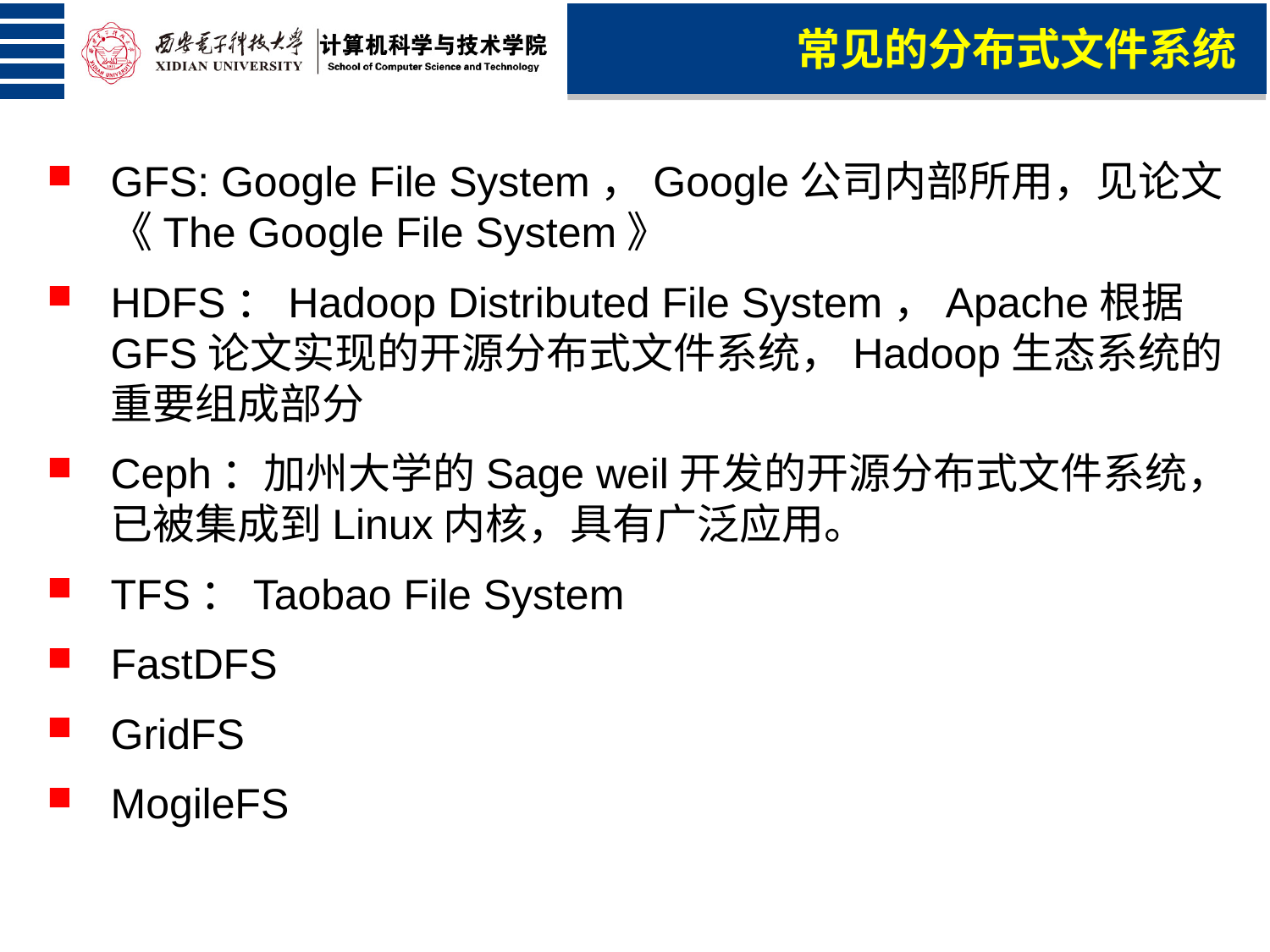

常见的分布式文件系统
GFS: Google File System，Google公司内部所用，见论文《The Google File System》
HDFS：Hadoop Distributed File System，Apache根据GFS论文实现的开源分布式文件系统，Hadoop生态系统的重要组成部分
Ceph：加州大学的Sage weil开发的开源分布式文件系统，已被集成到Linux内核，具有广泛应用。
TFS：Taobao File System
FastDFS
GridFS
MogileFS